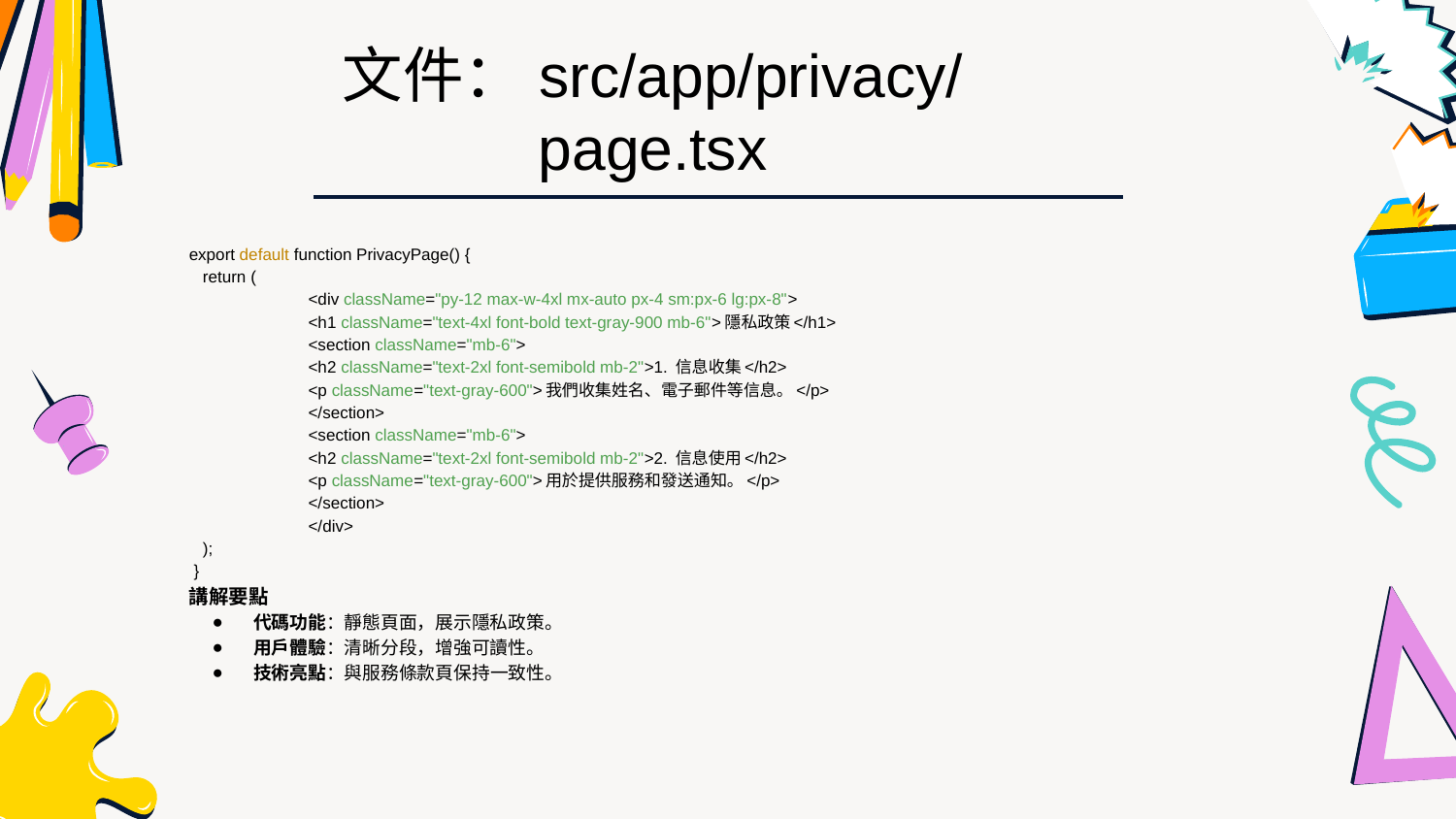

文件：src/app/privacy/page.tsx
export default function PrivacyPage() {
   return (
 	<div className="py-12 max-w-4xl mx-auto px-4 sm:px-6 lg:px-8">
   	<h1 className="text-4xl font-bold text-gray-900 mb-6">隱私政策</h1>
   	<section className="mb-6">
     	<h2 className="text-2xl font-semibold mb-2">1. 信息收集</h2>
     	<p className="text-gray-600">我們收集姓名、電子郵件等信息。</p>
   	</section>
   	<section className="mb-6">
     	<h2 className="text-2xl font-semibold mb-2">2. 信息使用</h2>
     	<p className="text-gray-600">用於提供服務和發送通知。</p>
   	</section>
 	</div>
   );
 }
講解要點
代碼功能：靜態頁面，展示隱私政策。
用戶體驗：清晰分段，增強可讀性。
技術亮點：與服務條款頁保持一致性。